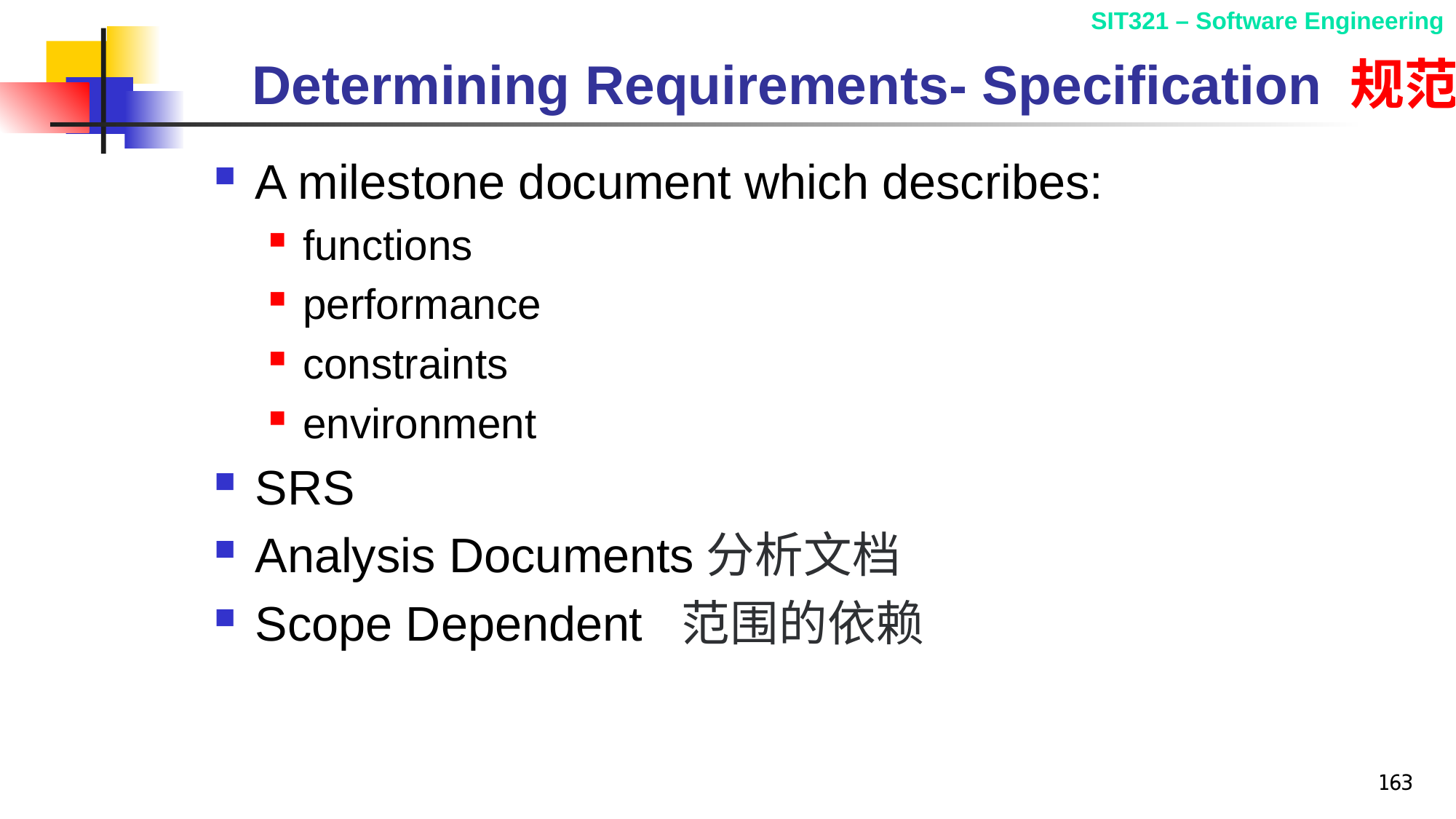

# Determining Requirements- Specification 规范
A milestone document which describes:
functions
performance
constraints
environment
SRS
Analysis Documents分析文档
Scope Dependent  范围的依赖
163